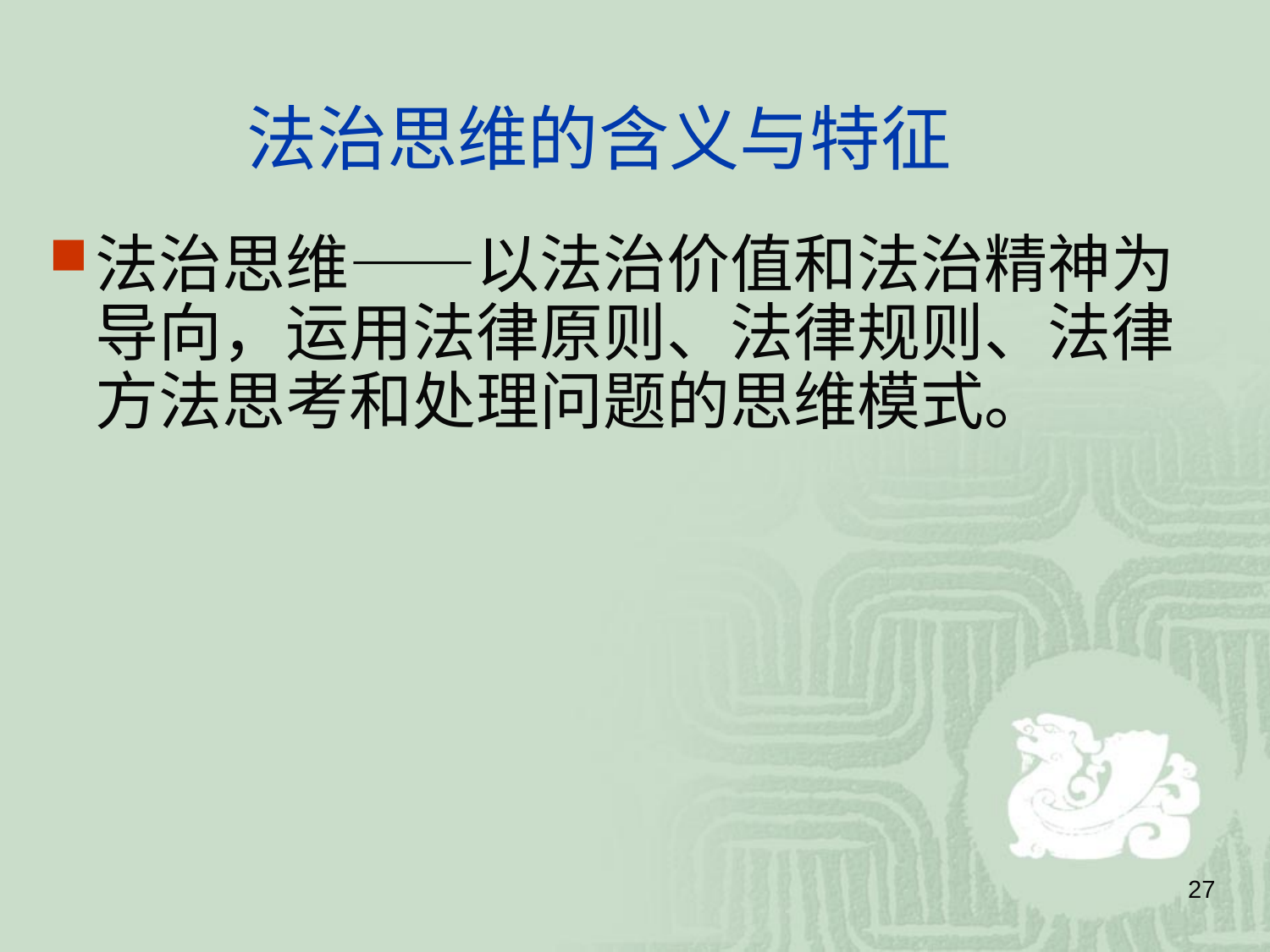

# 法治思维的含义与特征
法治思维——以法治价值和法治精神为导向，运用法律原则、法律规则、法律方法思考和处理问题的思维模式。
27